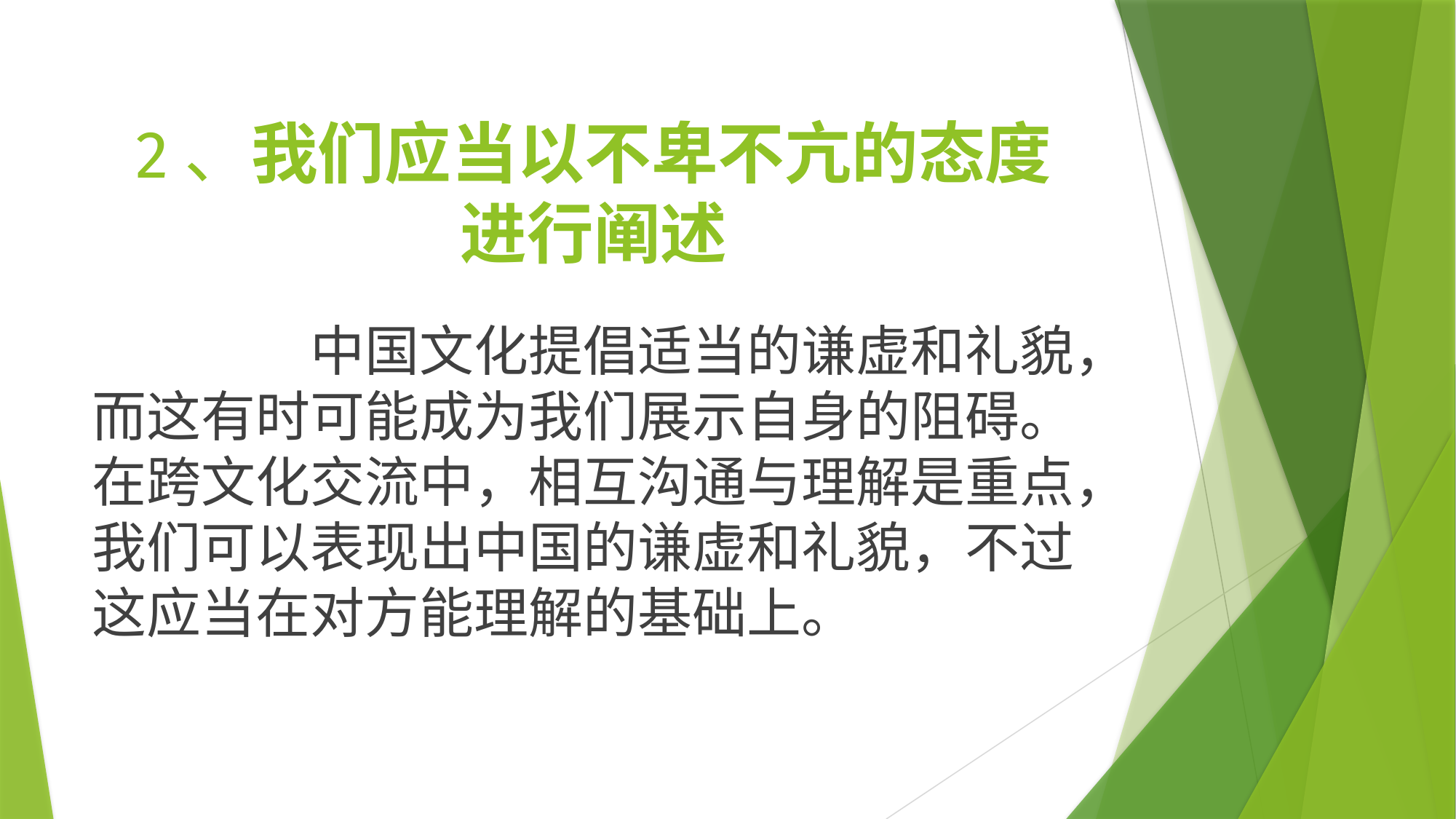

# 2、我们应当以不卑不亢的态度 进行阐述
		中国文化提倡适当的谦虚和礼貌，而这有时可能成为我们展示自身的阻碍。在跨文化交流中，相互沟通与理解是重点，我们可以表现出中国的谦虚和礼貌，不过这应当在对方能理解的基础上。